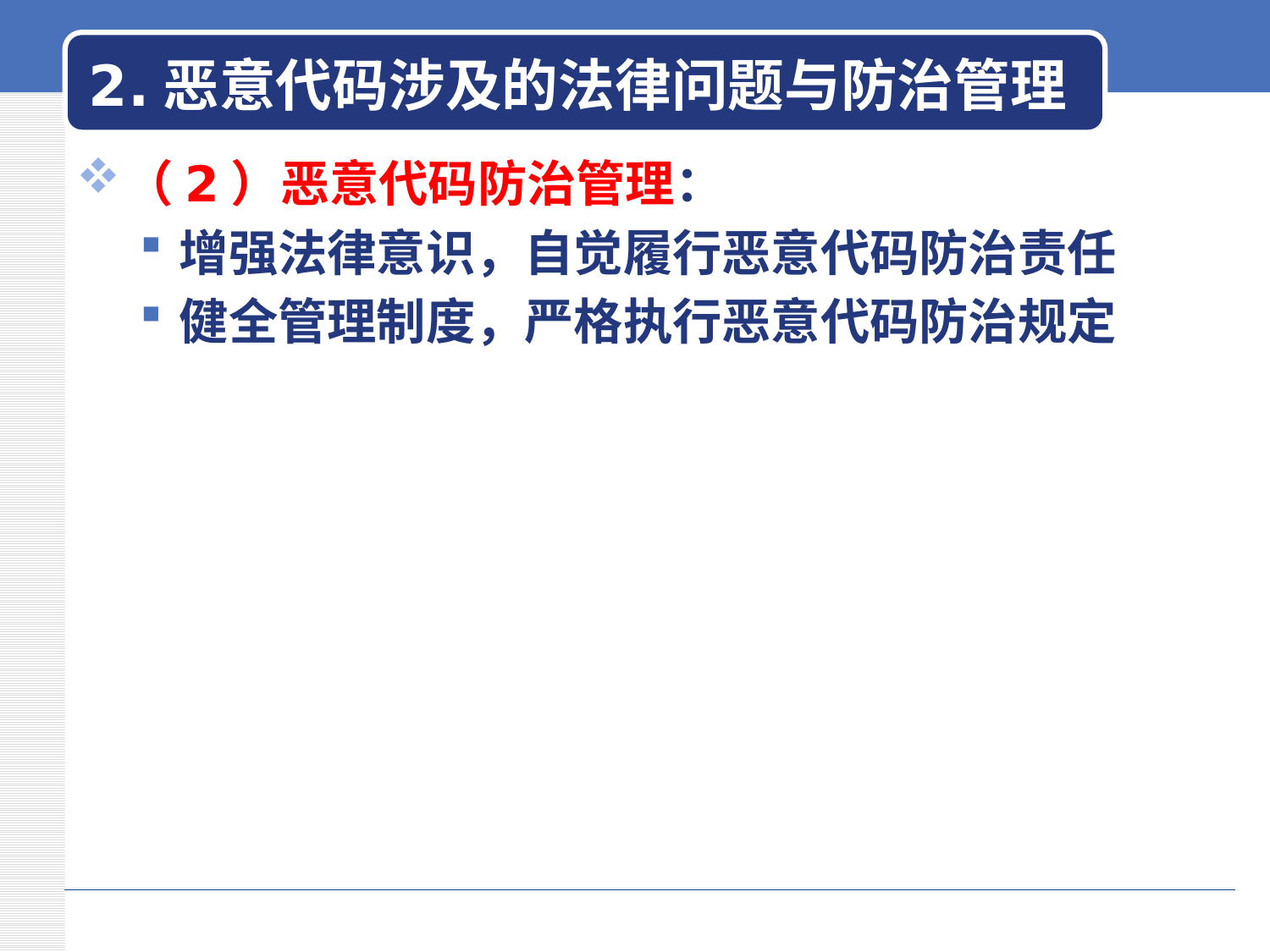

# 2.恶意代码涉及的法律问题与防治管理
（2）恶意代码防治管理：
增强法律意识，自觉履行恶意代码防治责任
健全管理制度，严格执行恶意代码防治规定